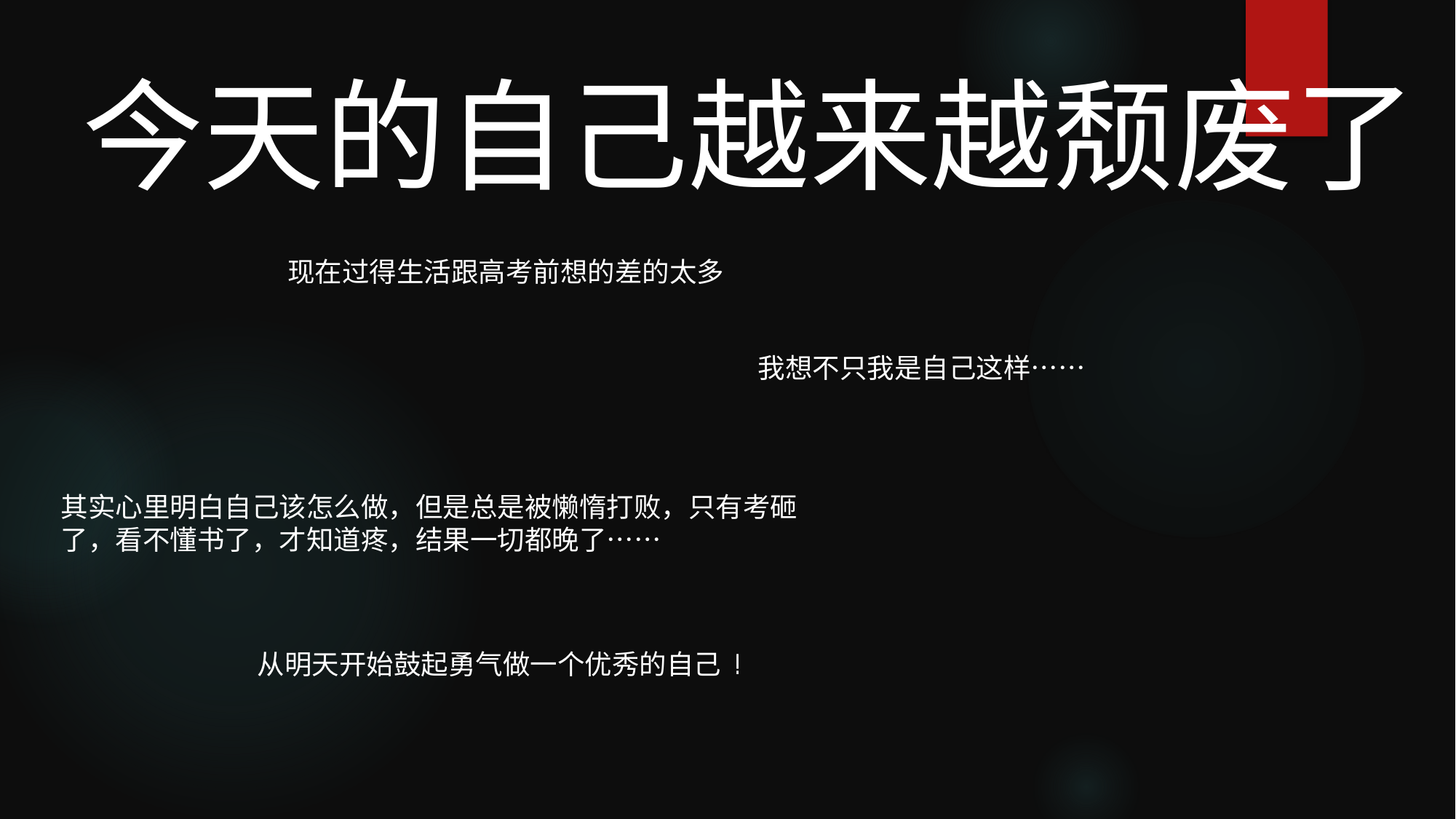

今天的自己越来越颓废了
现在过得生活跟高考前想的差的太多
我想不只我是自己这样……
其实心里明白自己该怎么做，但是总是被懒惰打败，只有考砸了，看不懂书了，才知道疼，结果一切都晚了……
从明天开始鼓起勇气做一个优秀的自己 !